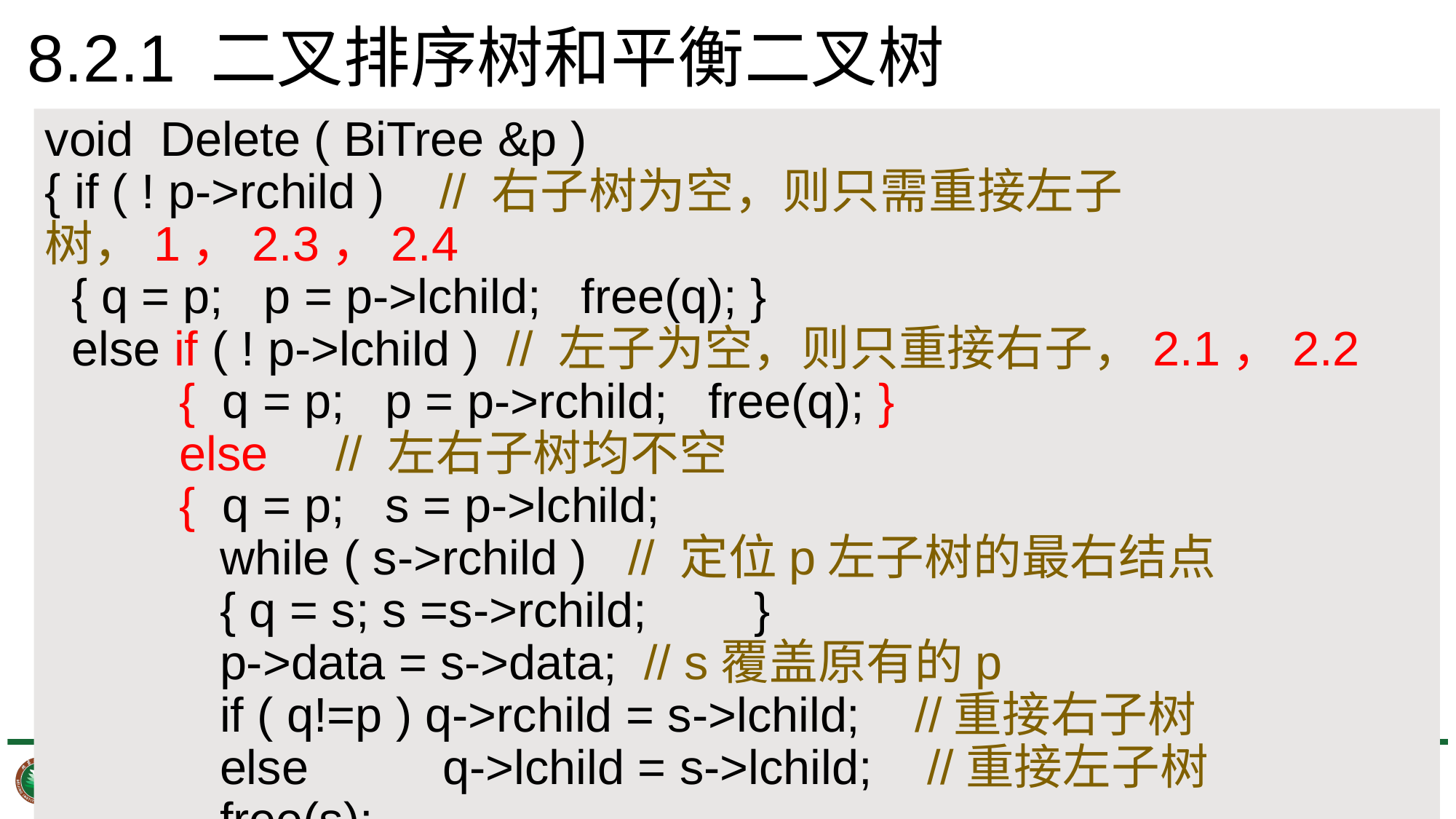

# 8.2.1 二叉排序树和平衡二叉树
void  Delete ( BiTree &p )
{ if ( ! p->rchild )    // 右子树为空，则只需重接左子树，1，2.3，2.4
  { q = p;   p = p->lchild;   free(q); }
  else if ( ! p->lchild )  // 左子为空，则只重接右子，2.1，2.2
          {  q = p;   p = p->rchild;   free(q); }
          else     // 左右子树均不空
          {  q = p;   s = p->lchild;
             while ( s->rchild )   // 定位p左子树的最右结点
             { q = s; s =s->rchild;        }
             p->data = s->data;  // s覆盖原有的p
             if ( q!=p ) q->rchild = s->lchild;    //重接右子树
             else          q->lchild = s->lchild;    //重接左子树
             free(s);
          }
} //Delete  算法9.8